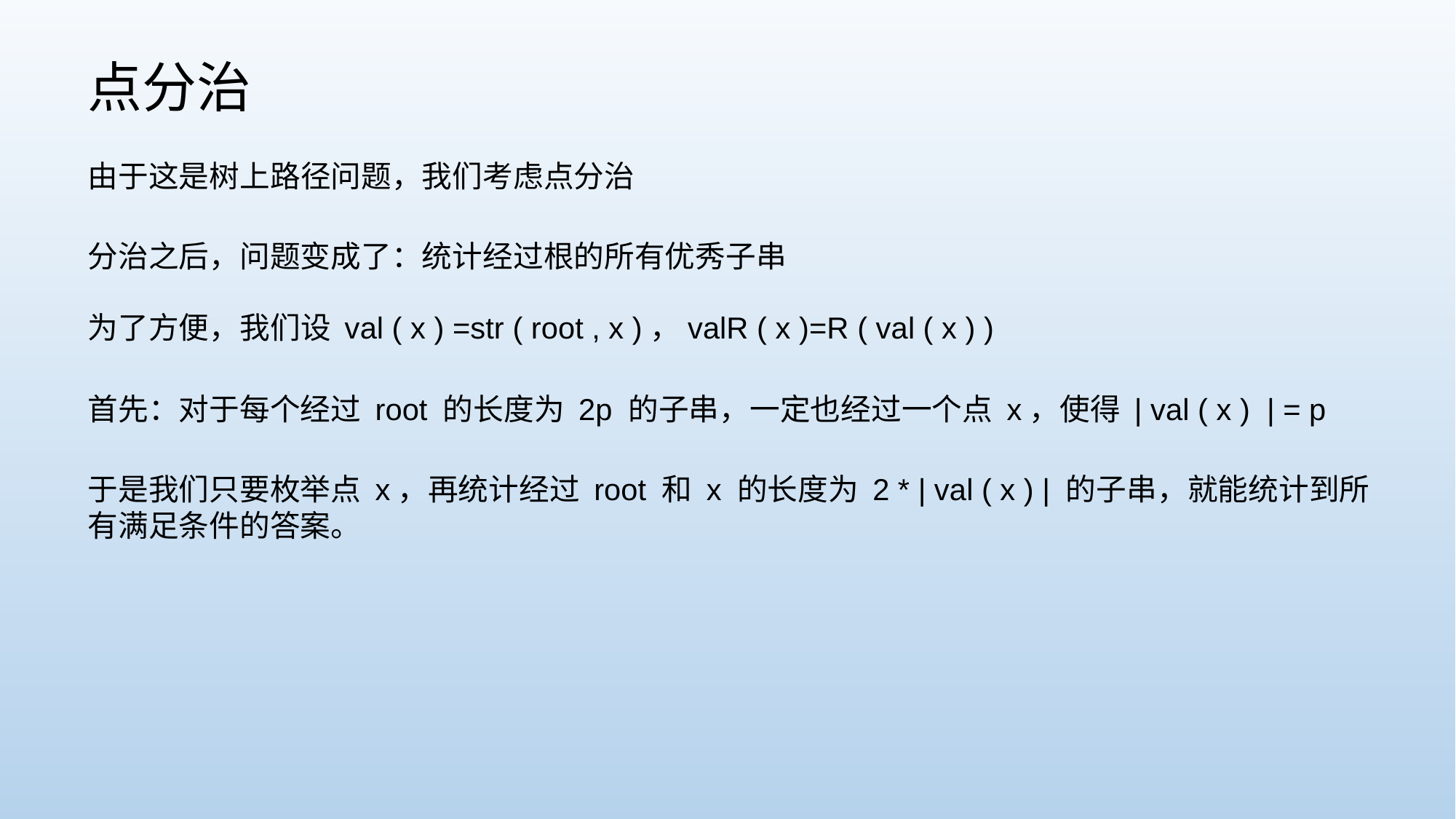

点分治
由于这是树上路径问题，我们考虑点分治
分治之后，问题变成了：统计经过根的所有优秀子串
为了方便，我们设 val ( x ) =str ( root , x )，valR ( x )=R ( val ( x ) )
首先：对于每个经过 root 的长度为 2p 的子串，一定也经过一个点 x，使得 | val ( x )  | = p
于是我们只要枚举点 x，再统计经过 root 和 x 的长度为 2 * | val ( x ) | 的子串，就能统计到所有满足条件的答案。